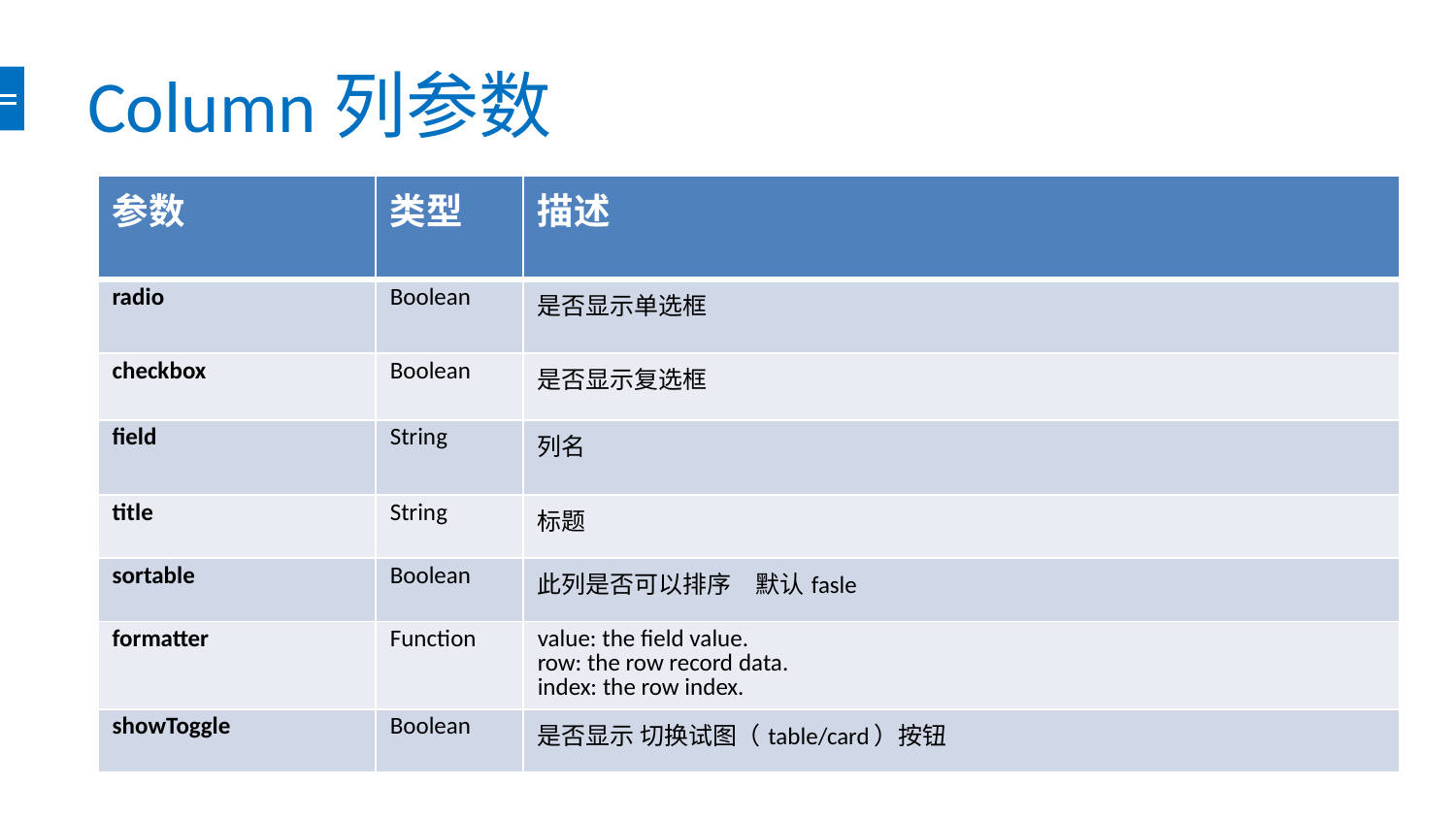

# Column列参数
| 参数 | 类型 | 描述 |
| --- | --- | --- |
| radio | Boolean | 是否显示单选框 |
| checkbox | Boolean | 是否显示复选框 |
| field | String | 列名 |
| title | String | 标题 |
| sortable | Boolean | 此列是否可以排序　默认fasle |
| formatter | Function | value: the field value. row: the row record data. index: the row index. |
| showToggle | Boolean | 是否显示 切换试图（table/card）按钮 |